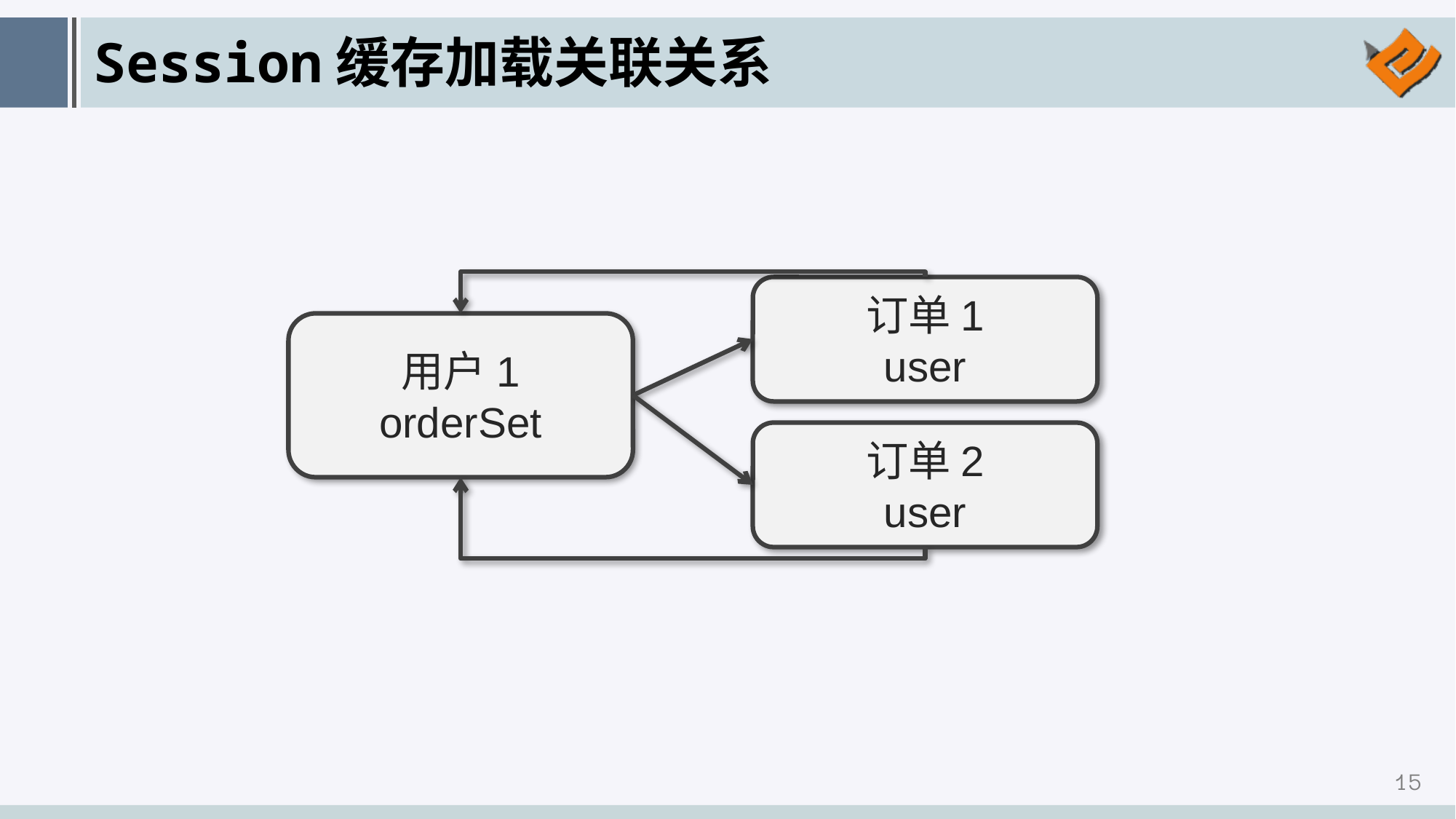

# Session缓存加载关联关系
订单1
user
用户1
orderSet
订单2
user